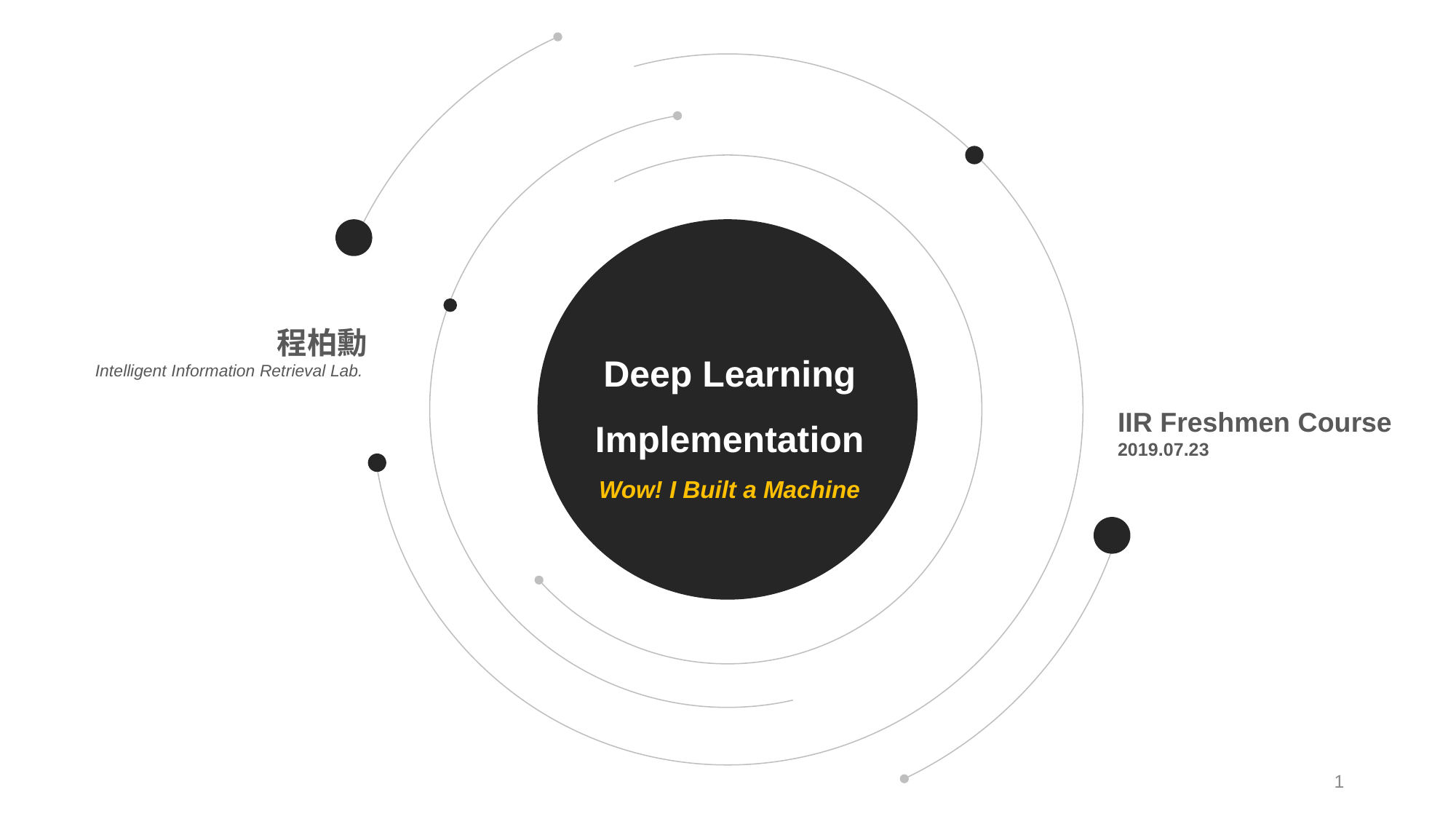

程柏勳
Intelligent Information Retrieval Lab.

Deep Learning
Implementation
Wow! I Built a Machine
IIR Freshmen Course
2019.07.23

1